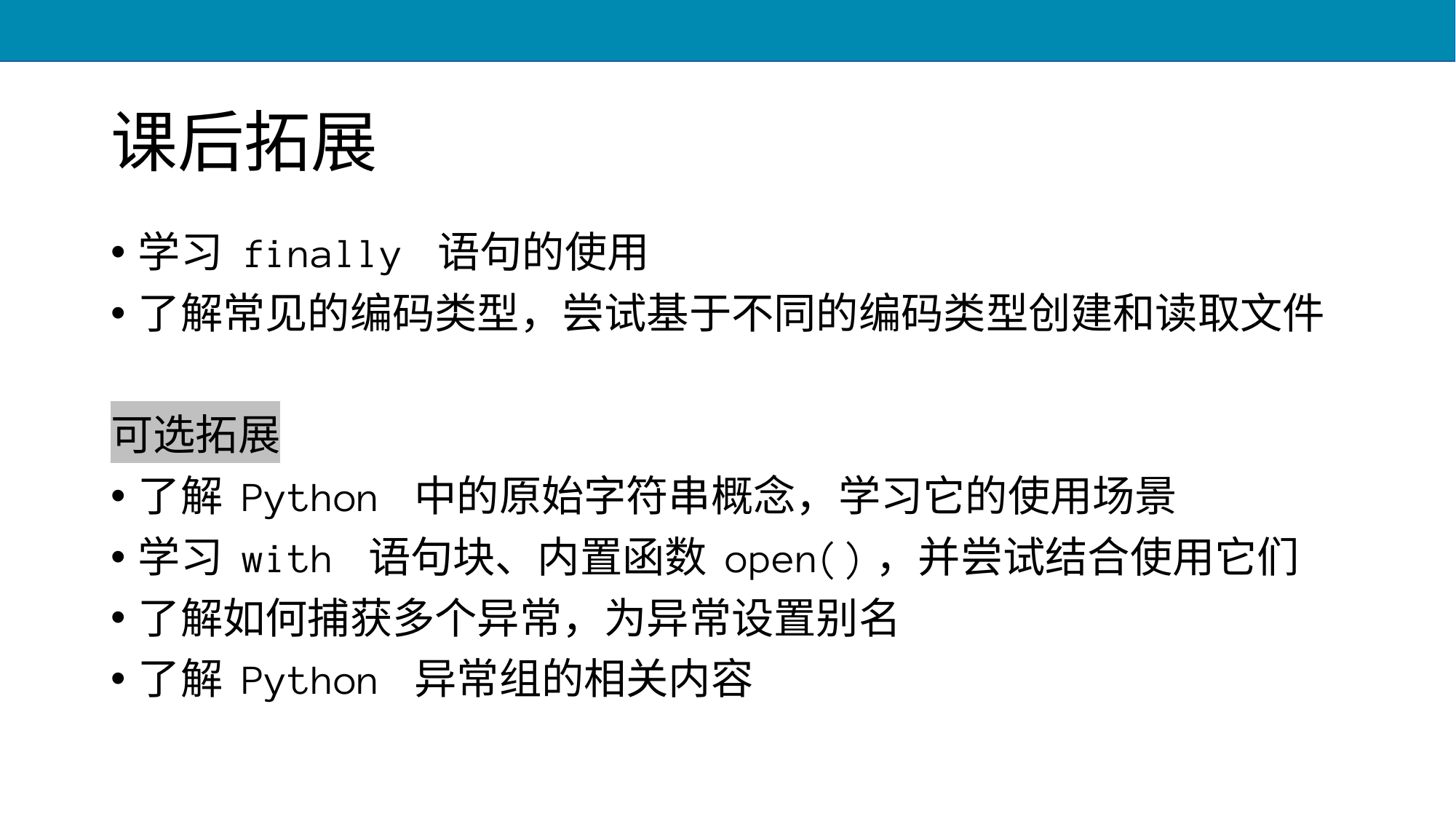

# 课后拓展
学习 finally 语句的使用
了解常见的编码类型，尝试基于不同的编码类型创建和读取文件

可选拓展
了解 Python 中的原始字符串概念，学习它的使用场景
学习 with 语句块、内置函数 open()，并尝试结合使用它们
了解如何捕获多个异常，为异常设置别名
了解 Python 异常组的相关内容